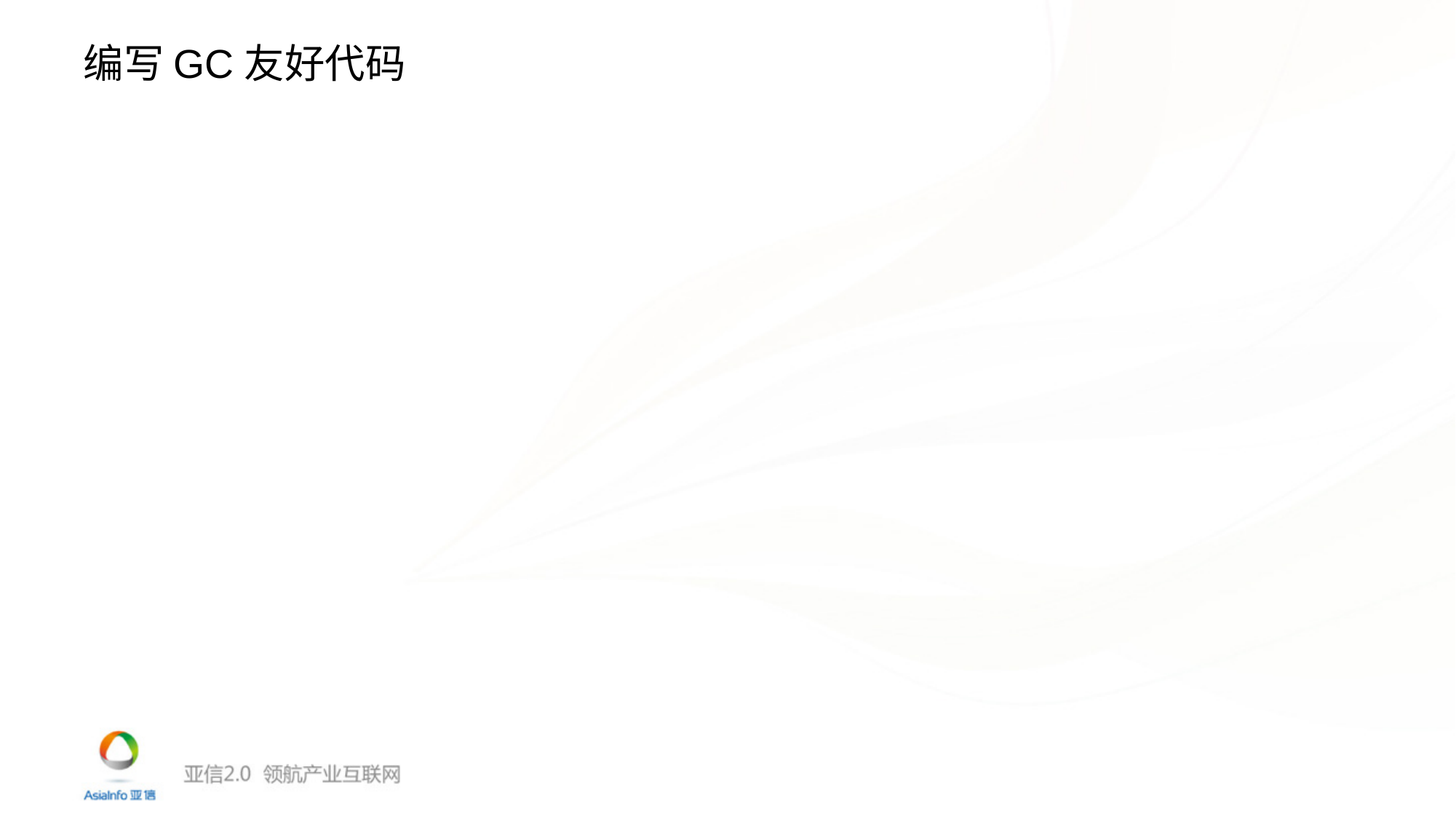

# 编写GC友好代码
避免Java内存泄漏
Java内存泄漏 VS C/C++内存泄漏
C/C++内存泄漏：把东西锁到抽屉里面，但钥匙丢了 (Object unreachable)
Java内存泄漏：把有用和没用的东西都摆满房间，清洁工（GC）分不清哪些是有用的，哪些是没用的。没用的东西没办法清理。(Object reachable but unused)
Java内存泄漏类型
传统型：Heap越来越大，直到OOM
临时型：Heap临时变得很大，在某个时刻会突然变很小。导致频繁Full GC